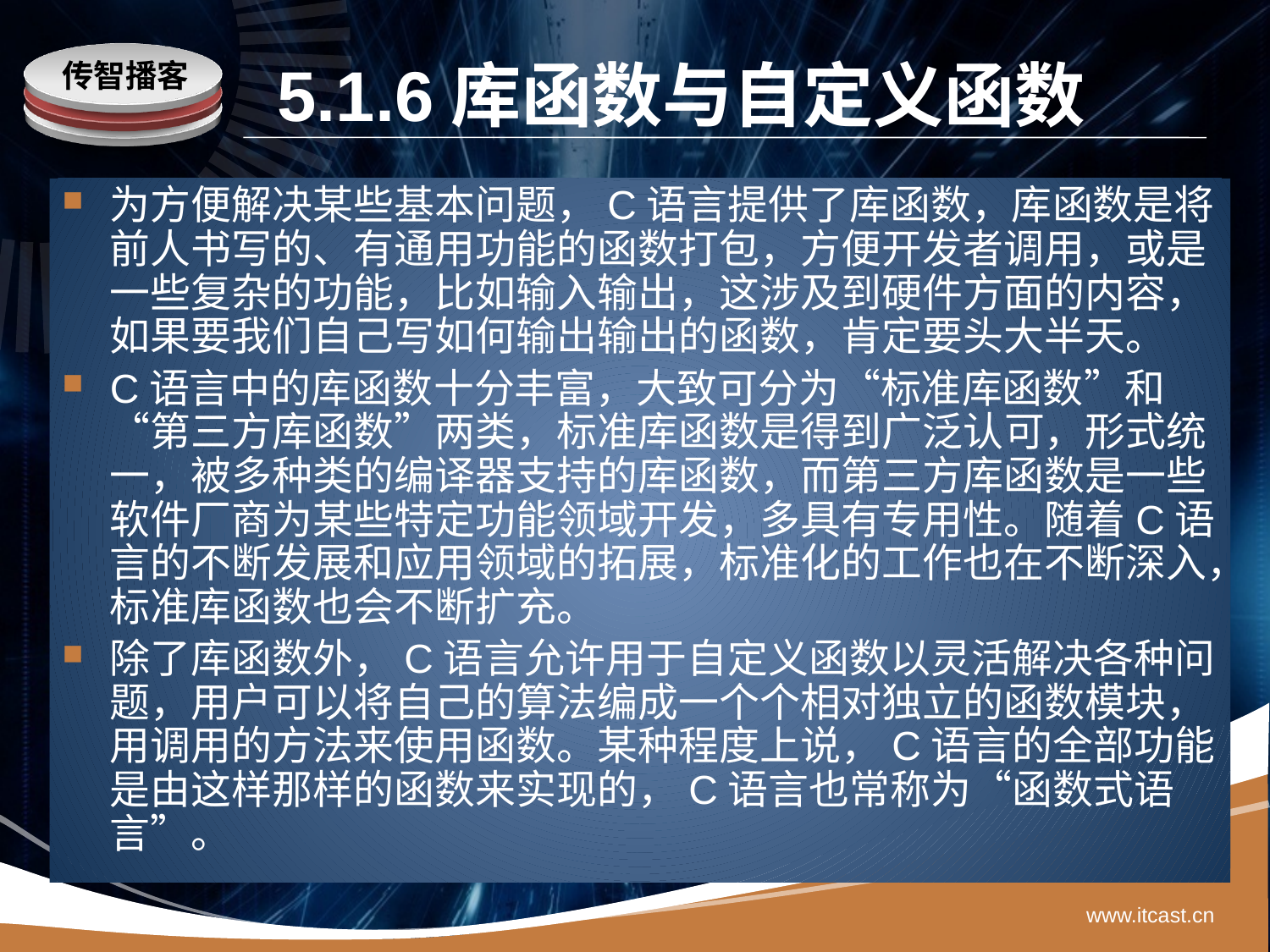

# 5.1.6库函数与自定义函数
为方便解决某些基本问题，C语言提供了库函数，库函数是将前人书写的、有通用功能的函数打包，方便开发者调用，或是一些复杂的功能，比如输入输出，这涉及到硬件方面的内容，如果要我们自己写如何输出输出的函数，肯定要头大半天。
C语言中的库函数十分丰富，大致可分为“标准库函数”和“第三方库函数”两类，标准库函数是得到广泛认可，形式统一，被多种类的编译器支持的库函数，而第三方库函数是一些软件厂商为某些特定功能领域开发，多具有专用性。随着C语言的不断发展和应用领域的拓展，标准化的工作也在不断深入，标准库函数也会不断扩充。
除了库函数外，C语言允许用于自定义函数以灵活解决各种问题，用户可以将自己的算法编成一个个相对独立的函数模块，用调用的方法来使用函数。某种程度上说，C语言的全部功能是由这样那样的函数来实现的，C语言也常称为“函数式语言”。
www.itcast.cn